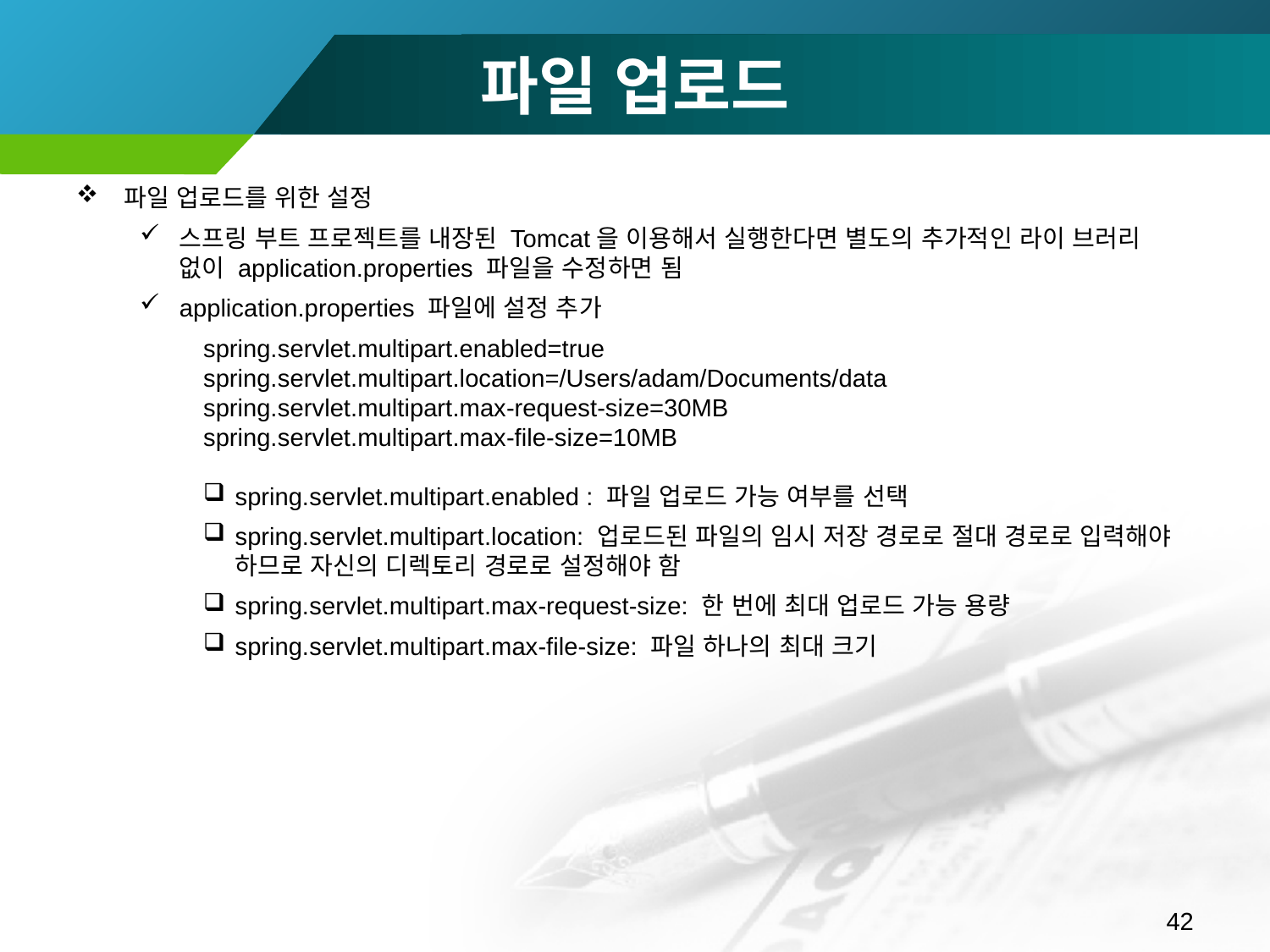

# 파일 업로드
파일 업로드를 위한 설정
스프링 부트 프로젝트를 내장된 Tomcat을 이용해서 실행한다면 별도의 추가적인 라이 브러리 없이 application.properties 파일을 수정하면 됨
application.properties 파일에 설정 추가
spring.servlet.multipart.enabled=true
spring.servlet.multipart.location=/Users/adam/Documents/data
spring.servlet.multipart.max-request-size=30MB
spring.servlet.multipart.max-file-size=10MB

spring.servlet.multipart.enabled : 파일 업로드 가능 여부를 선택
spring.servlet.multipart.location: 업로드된 파일의 임시 저장 경로로 절대 경로로 입력해야 하므로 자신의 디렉토리 경로로 설정해야 함
spring.servlet.multipart.max-request-size: 한 번에 최대 업로드 가능 용량
spring.servlet.multipart.max-file-size: 파일 하나의 최대 크기
42